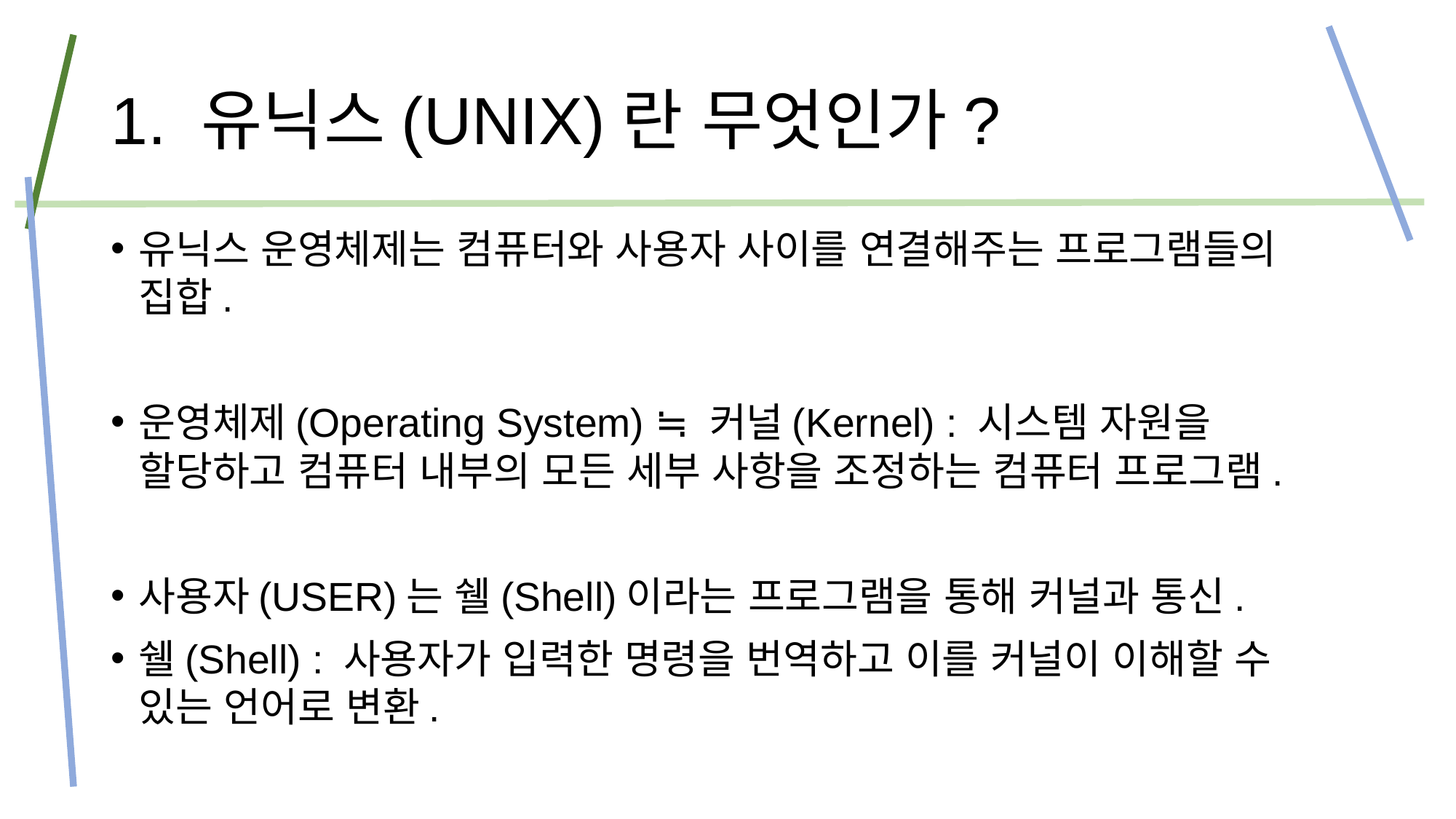

# 1. 유닉스(UNIX)란 무엇인가?
유닉스 운영체제는 컴퓨터와 사용자 사이를 연결해주는 프로그램들의 집합.

운영체제(Operating System) ≒ 커널(Kernel) : 시스템 자원을 할당하고 컴퓨터 내부의 모든 세부 사항을 조정하는 컴퓨터 프로그램.

사용자(USER)는 쉘(Shell)이라는 프로그램을 통해 커널과 통신.
쉘(Shell) : 사용자가 입력한 명령을 번역하고 이를 커널이 이해할 수 있는 언어로 변환.